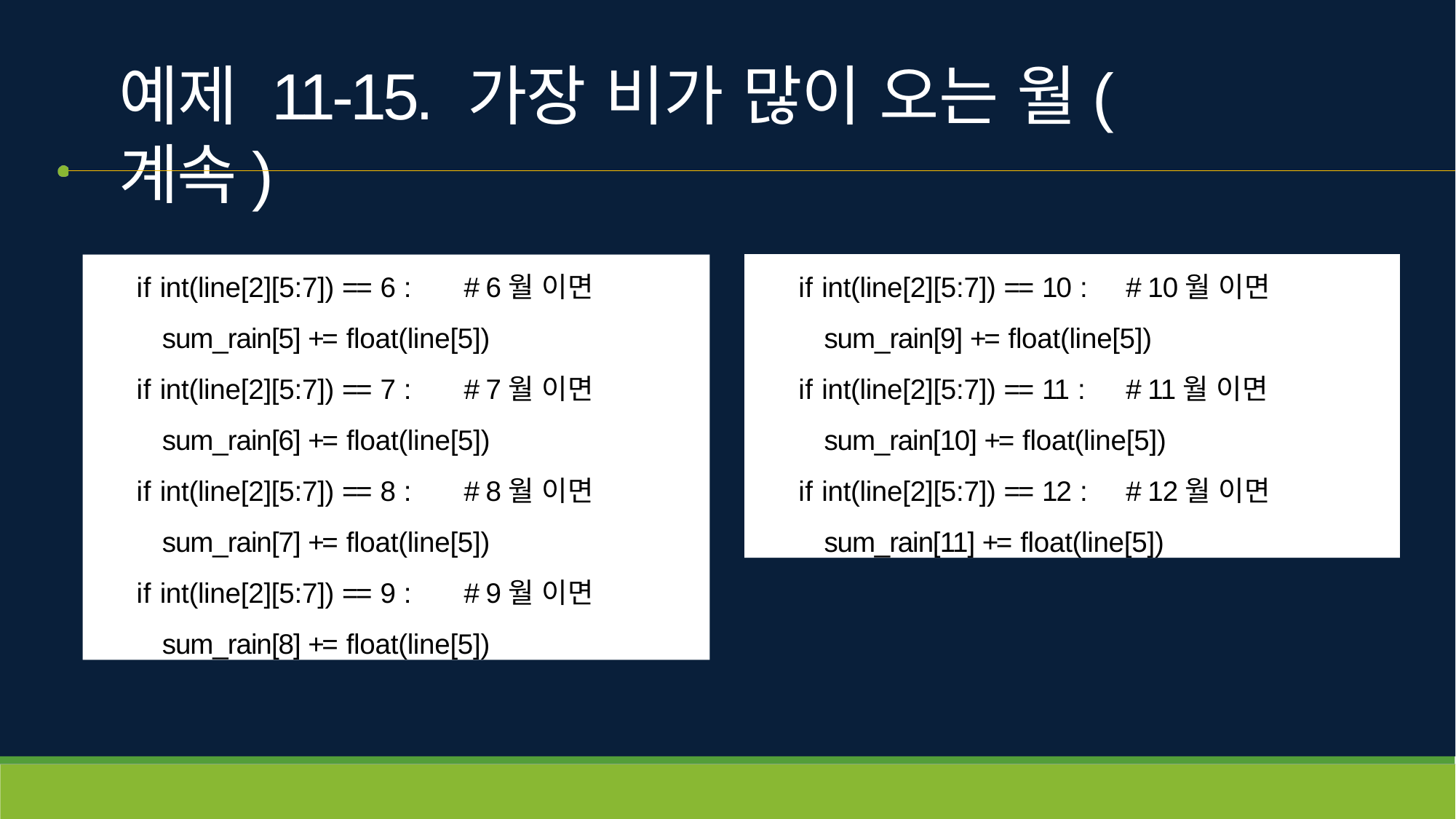

# 예제 11-15. 가장 비가 많이 오는 월(계속)

if int(line[2][5:7]) == 10 :	# 10월 이면
sum_rain[9] += float(line[5])
if int(line[2][5:7]) == 11 :	# 11월 이면
sum_rain[10] += float(line[5])
if int(line[2][5:7]) == 12 :	# 12월 이면
sum_rain[11] += float(line[5])
if int(line[2][5:7]) == 6 :	# 6월 이면
sum_rain[5] += float(line[5])
if int(line[2][5:7]) == 7 :	# 7월 이면
sum_rain[6] += float(line[5])
if int(line[2][5:7]) == 8 :	# 8월 이면
sum_rain[7] += float(line[5])
if int(line[2][5:7]) == 9 :	# 9월 이면
sum_rain[8] += float(line[5])